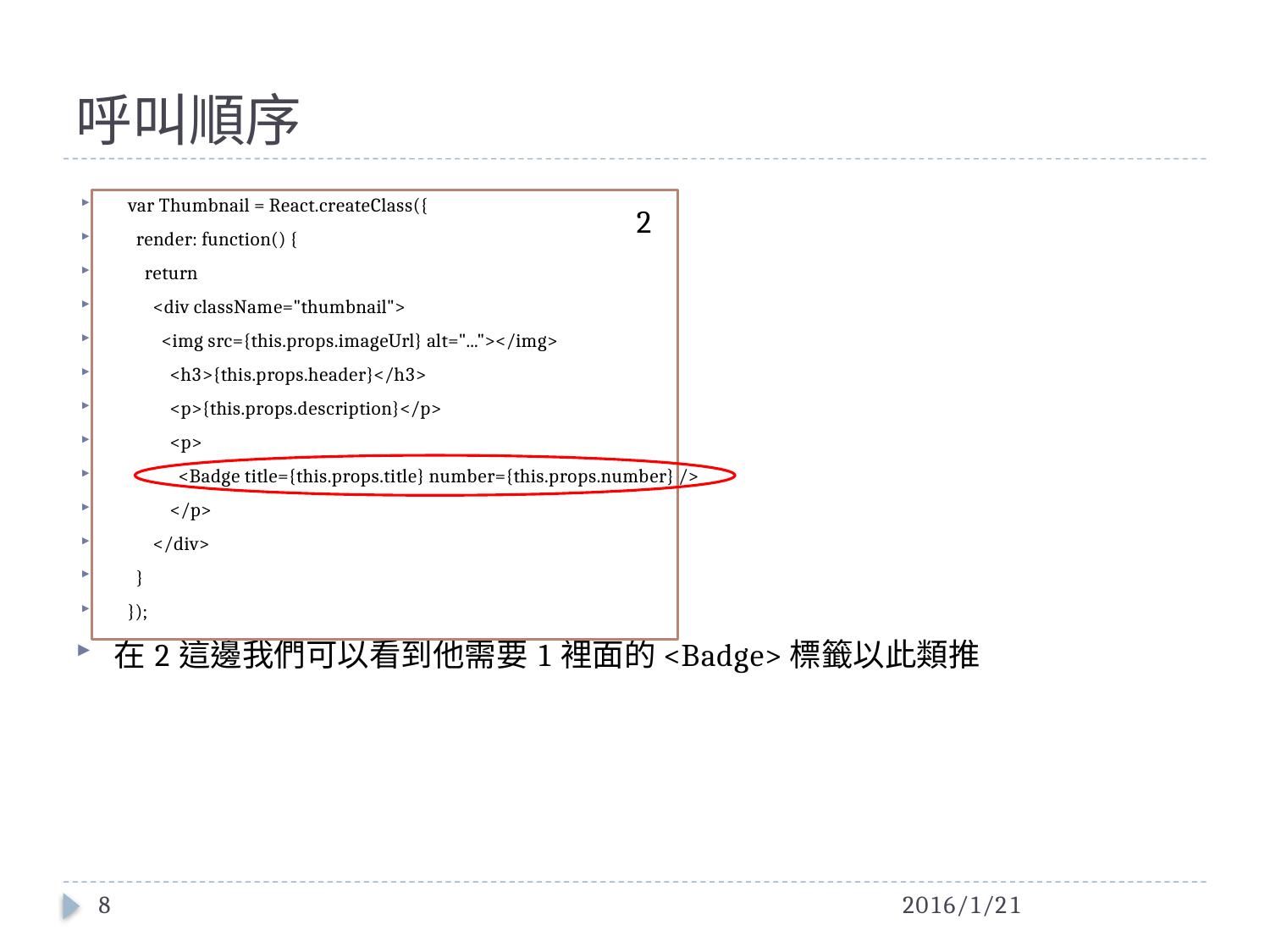

# 呼叫順序

  var Thumbnail = React.createClass({
    render: function() {
      return
        <div className="thumbnail">
          <img src={this.props.imageUrl} alt="..."></img>
            <h3>{this.props.header}</h3>
            <p>{this.props.description}</p>
            <p>
              <Badge title={this.props.title} number={this.props.number} />
            </p>
        </div>
    }
  });

2

在2這邊我們可以看到他需要1裡面的<Badge>標籤以此類推

8
2016/1/21